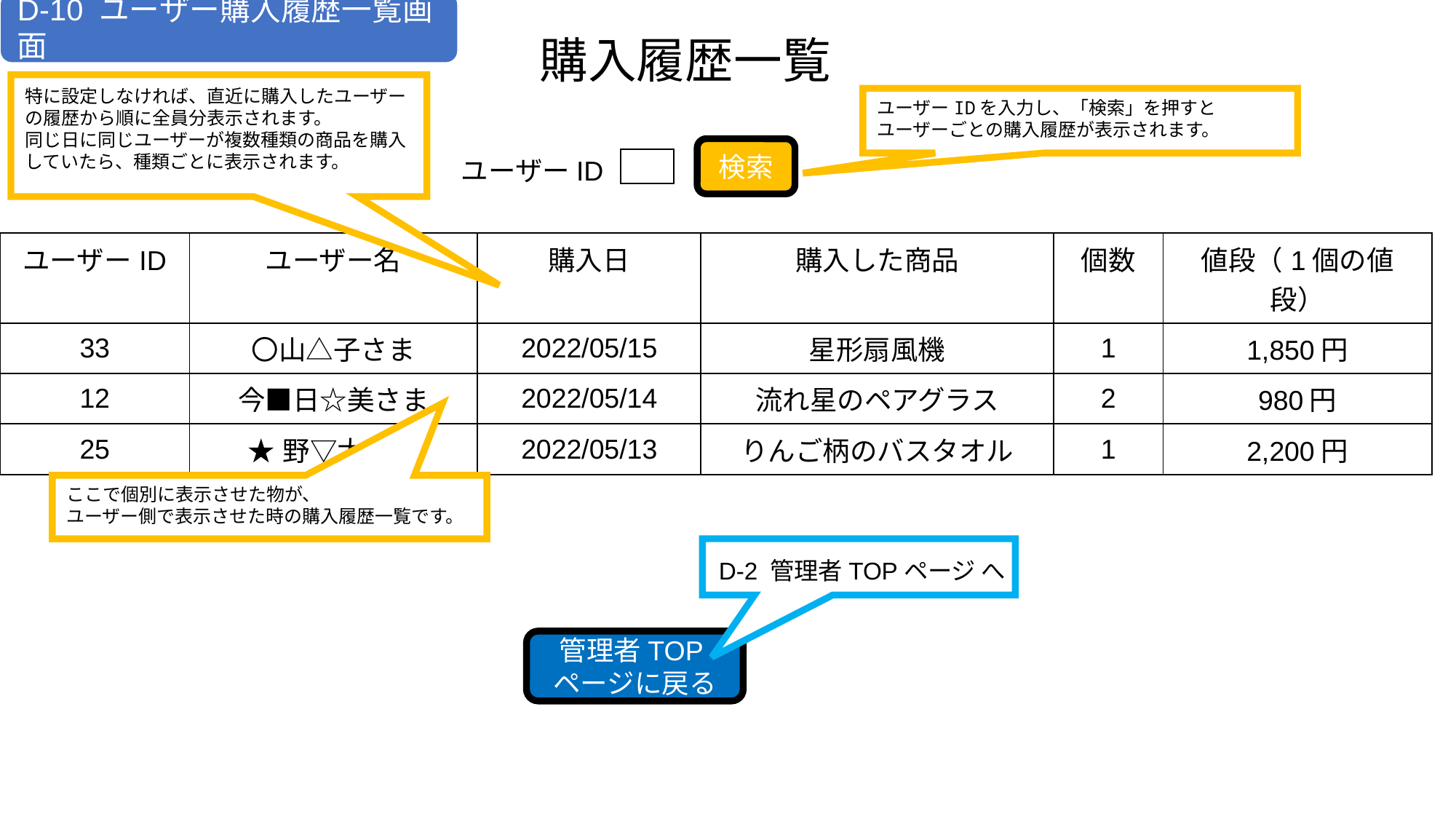

D-10 ユーザー購入履歴一覧画面

購入履歴一覧

特に設定しなければ、直近に購入したユーザーの履歴から順に全員分表示されます。
同じ日に同じユーザーが複数種類の商品を購入していたら、種類ごとに表示されます。

ユーザーIDを入力し、「検索」を押すと
ユーザーごとの購入履歴が表示されます。
検索
ユーザーID：

| ユーザーID | ユーザー名 | 購入日 | 購入した商品 | 個数 | 値段（1個の値段） |
| --- | --- | --- | --- | --- | --- |
| 33 | 〇山△子さま | 2022/05/15 | 星形扇風機 | 1 | 1,850円 |
| 12 | 今■日☆美さま | 2022/05/14 | 流れ星のペアグラス | 2 | 980円 |
| 25 | ★野▽太さま | 2022/05/13 | りんご柄のバスタオル | 1 | 2,200円 |

ここで個別に表示させた物が、
ユーザー側で表示させた時の購入履歴一覧です。

D-2 管理者TOPページ へ

管理者TOPページに戻る